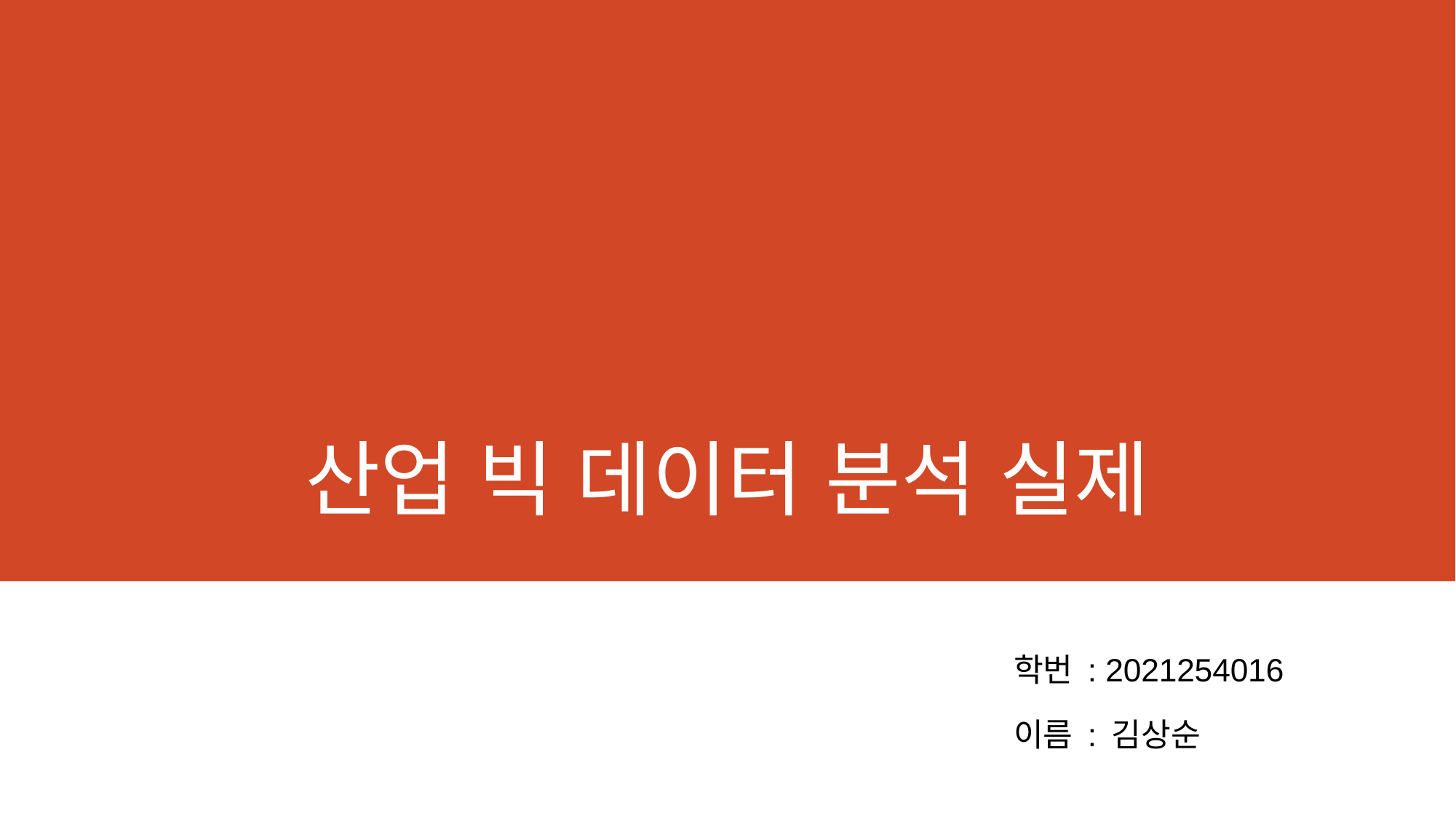

# 산업 빅 데이터 분석 실제
학번 : 2021254016
이름 : 김상순